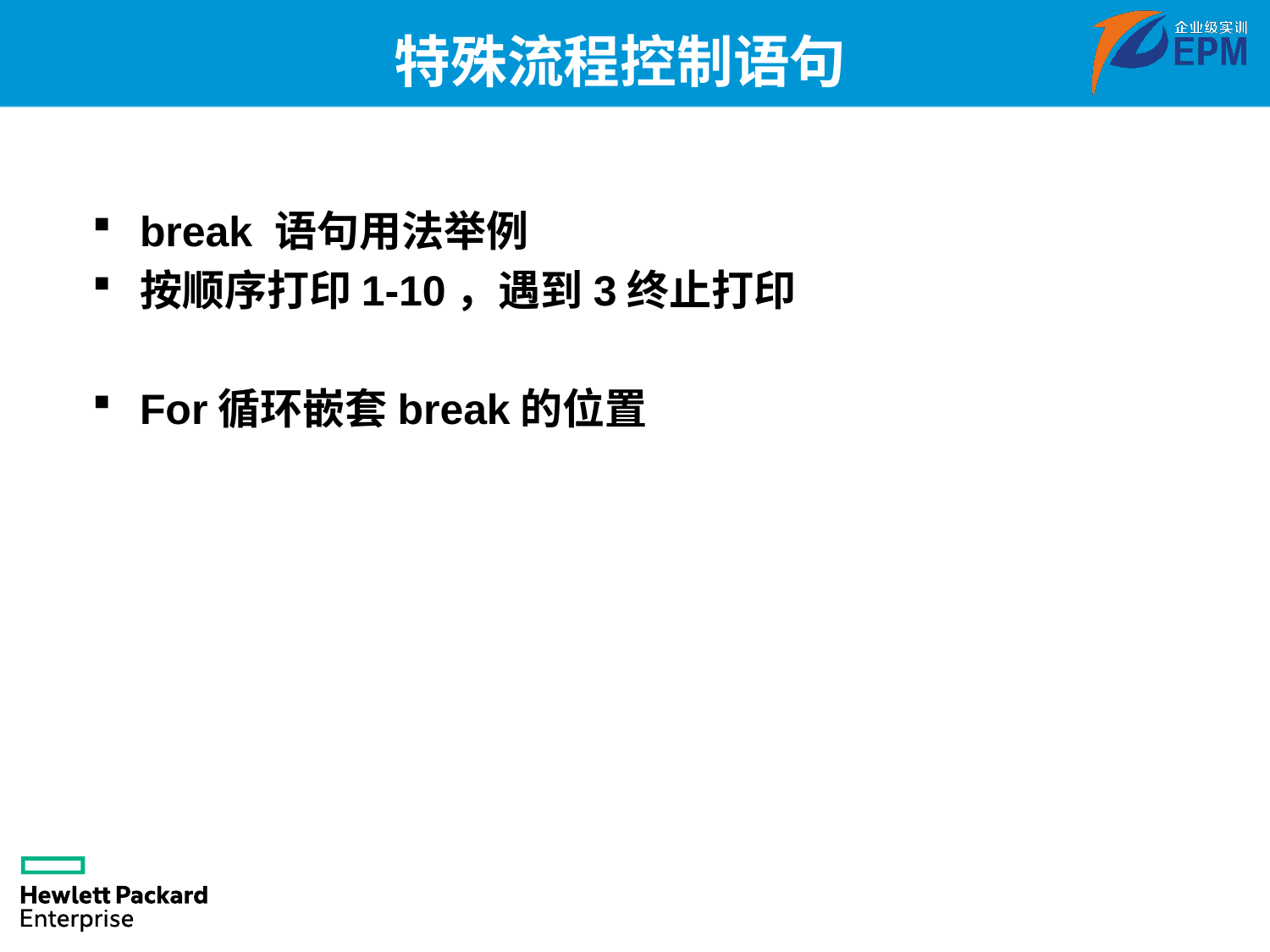

# 特殊流程控制语句
break 语句用法举例
按顺序打印1-10，遇到3终止打印

For循环嵌套break的位置